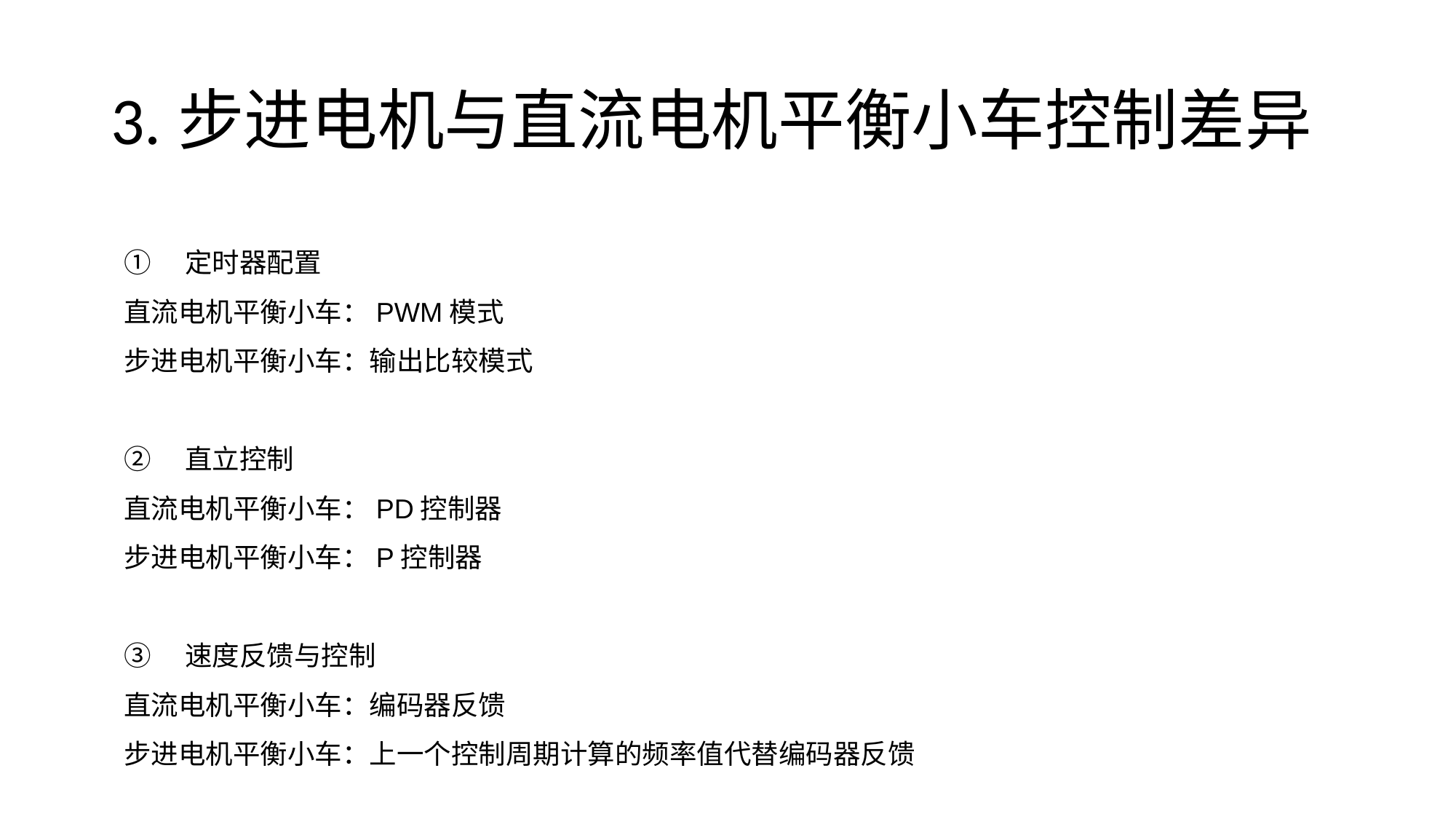

# 3.步进电机与直流电机平衡小车控制差异
①　定时器配置
直流电机平衡小车：PWM模式
步进电机平衡小车：输出比较模式

②　直立控制
直流电机平衡小车：PD控制器
步进电机平衡小车：P控制器

③　速度反馈与控制
直流电机平衡小车：编码器反馈
步进电机平衡小车：上一个控制周期计算的频率值代替编码器反馈